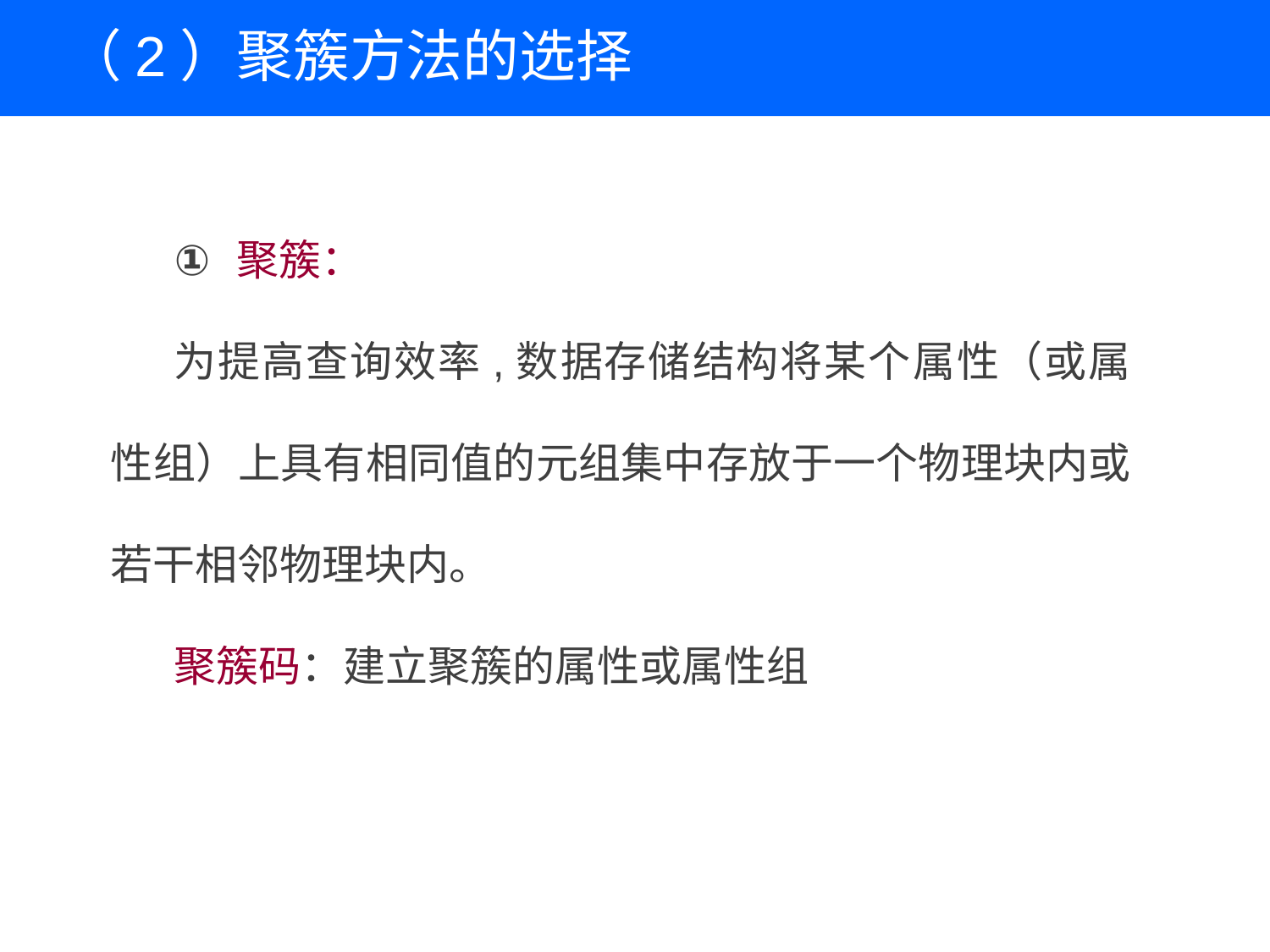

# （2）聚簇方法的选择
 聚簇：
为提高查询效率,数据存储结构将某个属性（或属性组）上具有相同值的元组集中存放于一个物理块内或若干相邻物理块内。
聚簇码：建立聚簇的属性或属性组